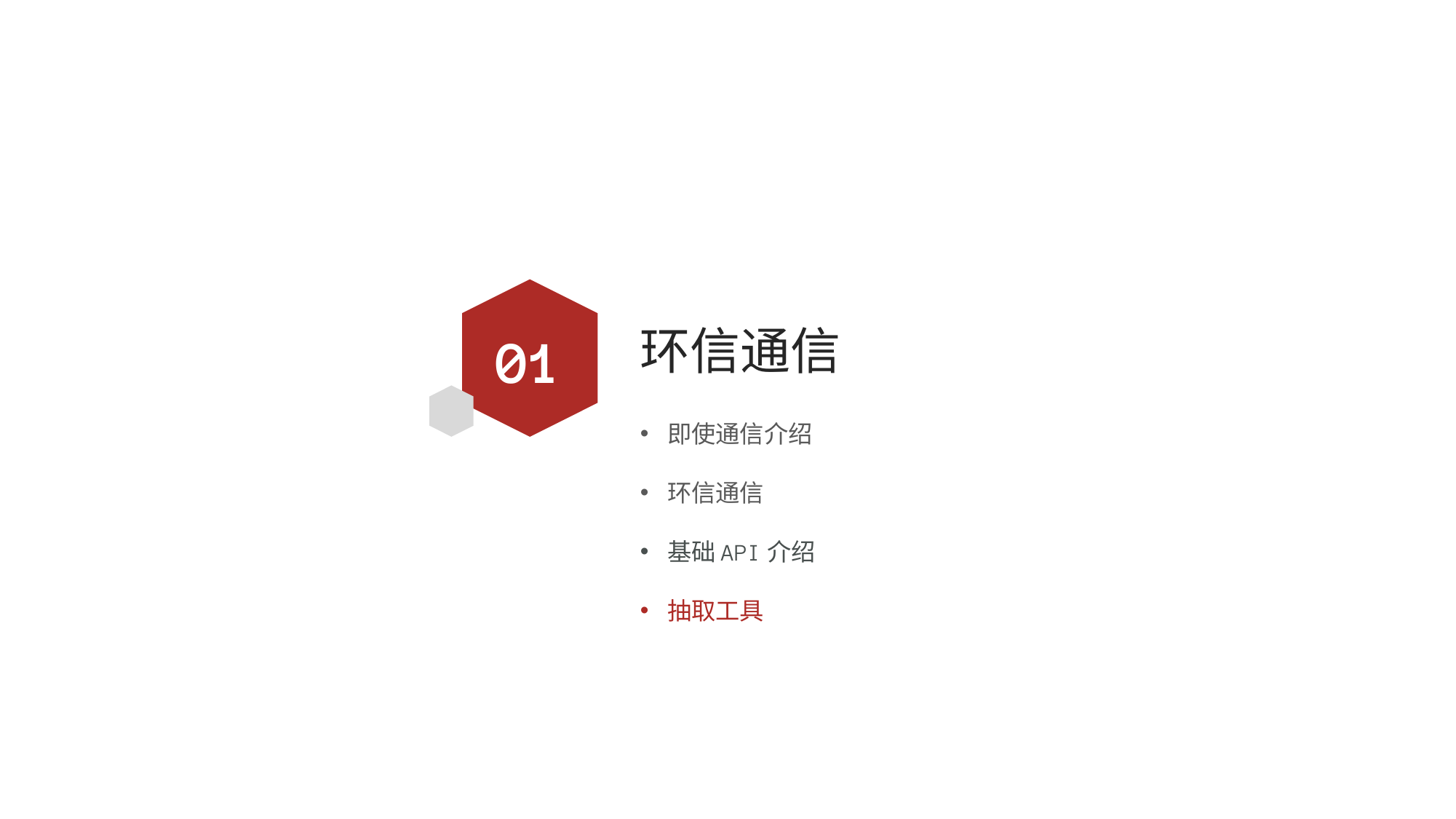

01
# 环信通信
即使通信介绍
环信通信
基础API介绍
抽取工具